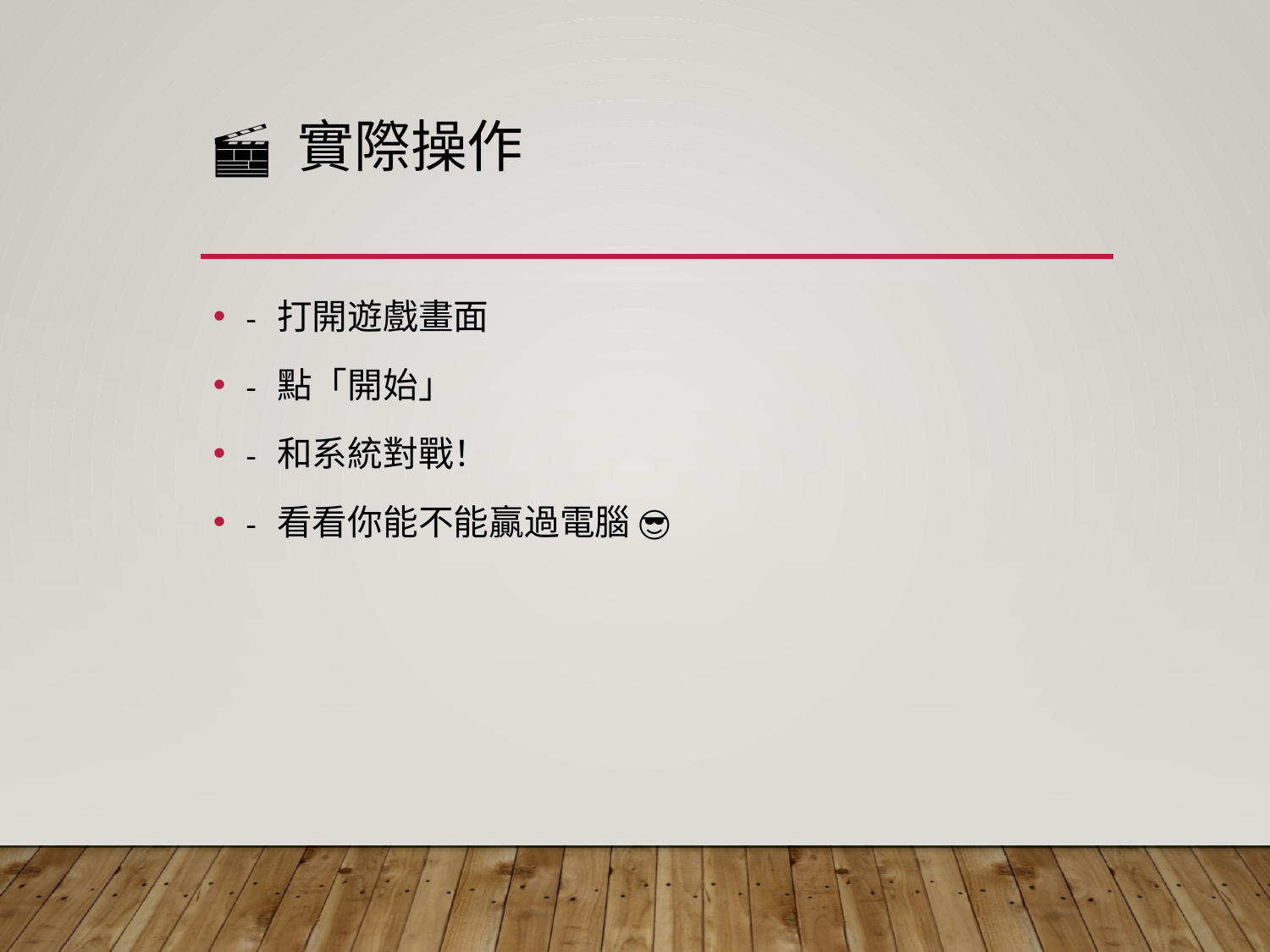

# 🎬 實際操作
- 打開遊戲畫面
- 點「開始」
- 和系統對戰！
- 看看你能不能贏過電腦 😎